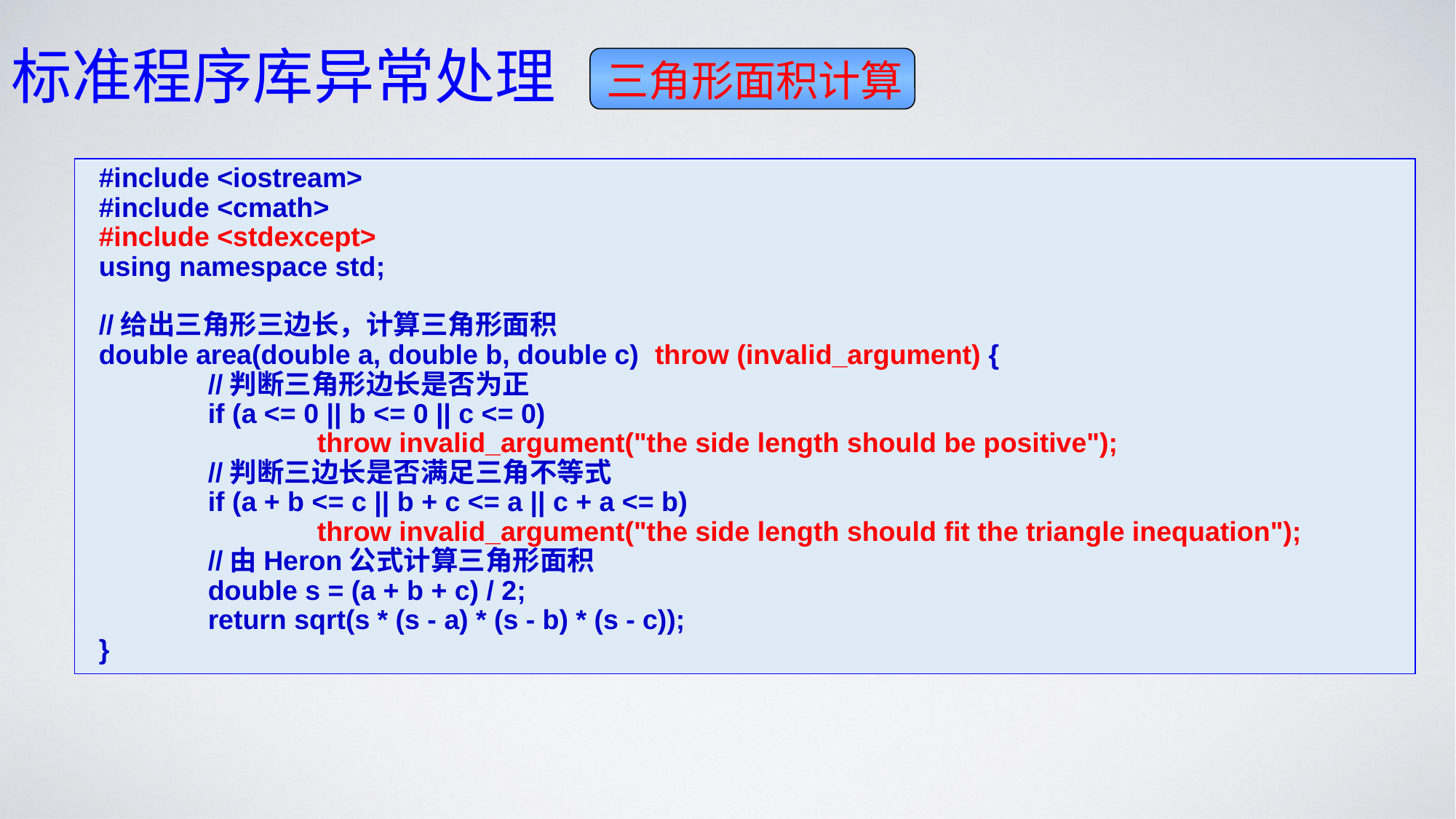

# 标准程序库异常处理

三角形面积计算
#include <iostream>
#include <cmath>
#include <stdexcept>
using namespace std;

//给出三角形三边长，计算三角形面积
double area(double a, double b, double c)  throw (invalid_argument) {
	//判断三角形边长是否为正
	if (a <= 0 || b <= 0 || c <= 0)
		throw invalid_argument("the side length should be positive");
	//判断三边长是否满足三角不等式
	if (a + b <= c || b + c <= a || c + a <= b)
		throw invalid_argument("the side length should fit the triangle inequation");
	//由Heron公式计算三角形面积
	double s = (a + b + c) / 2;
	return sqrt(s * (s - a) * (s - b) * (s - c));
}